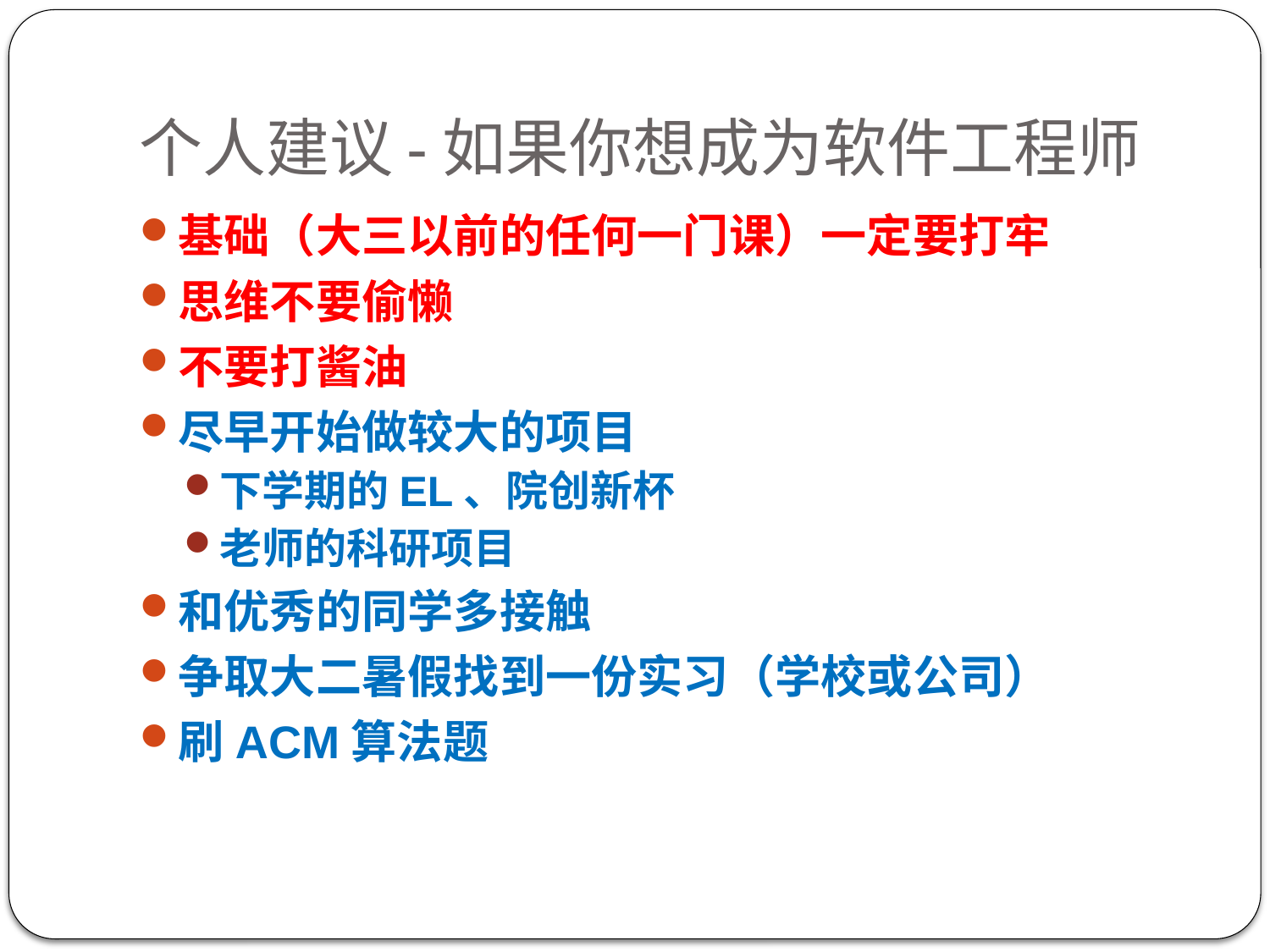

# 个人建议-如果你想成为软件工程师
基础（大三以前的任何一门课）一定要打牢
思维不要偷懒
不要打酱油
尽早开始做较大的项目
下学期的EL、院创新杯
老师的科研项目
和优秀的同学多接触
争取大二暑假找到一份实习（学校或公司）
刷ACM算法题